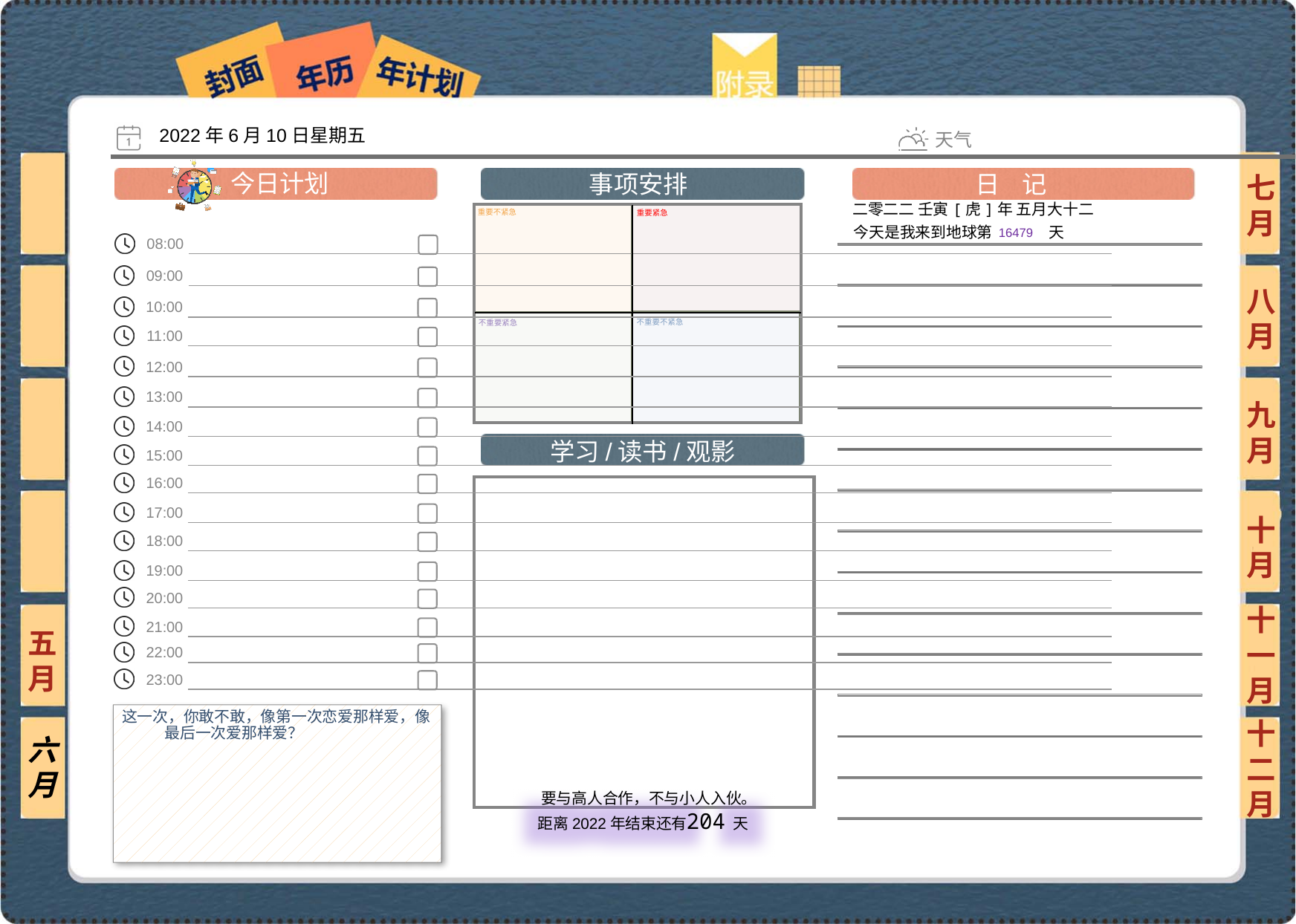

2022年6月10日星期五
七月
二零二二 壬寅[虎]年 五月大十二
16479
八月
九月
十月
十一月
五月
这一次，你敢不敢，像第一次恋爱那样爱，像最后一次爱那样爱？

六月
十二月
204
 要与高人合作，不与小人入伙。